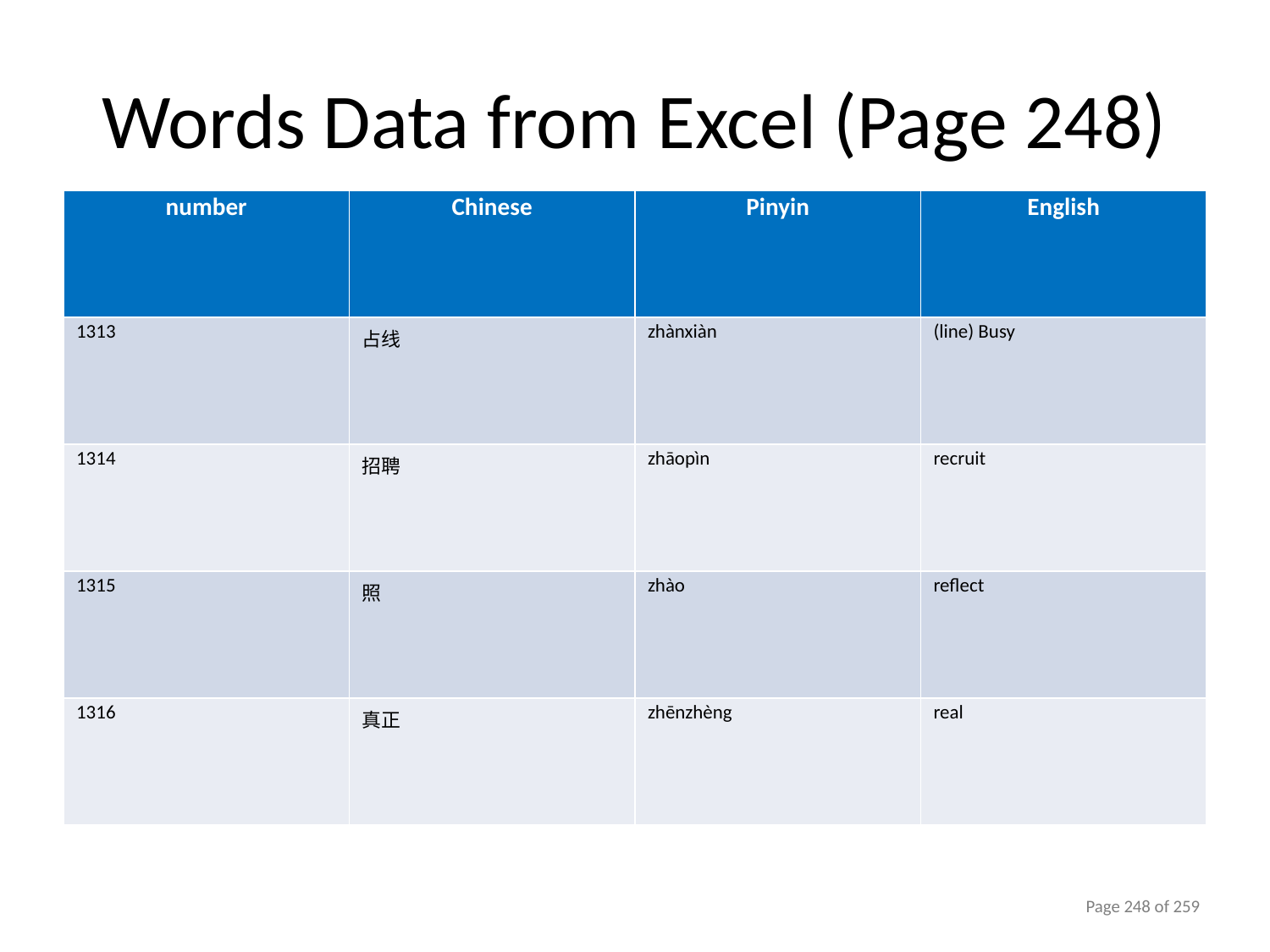

# Words Data from Excel (Page 248)
| number | Chinese | Pinyin | English |
| --- | --- | --- | --- |
| 1313 | 占线 | zhànxiàn | (line) Busy |
| 1314 | 招聘 | zhāopìn | recruit |
| 1315 | 照 | zhào | reflect |
| 1316 | 真正 | zhēnzhèng | real |

Page 248 of 259